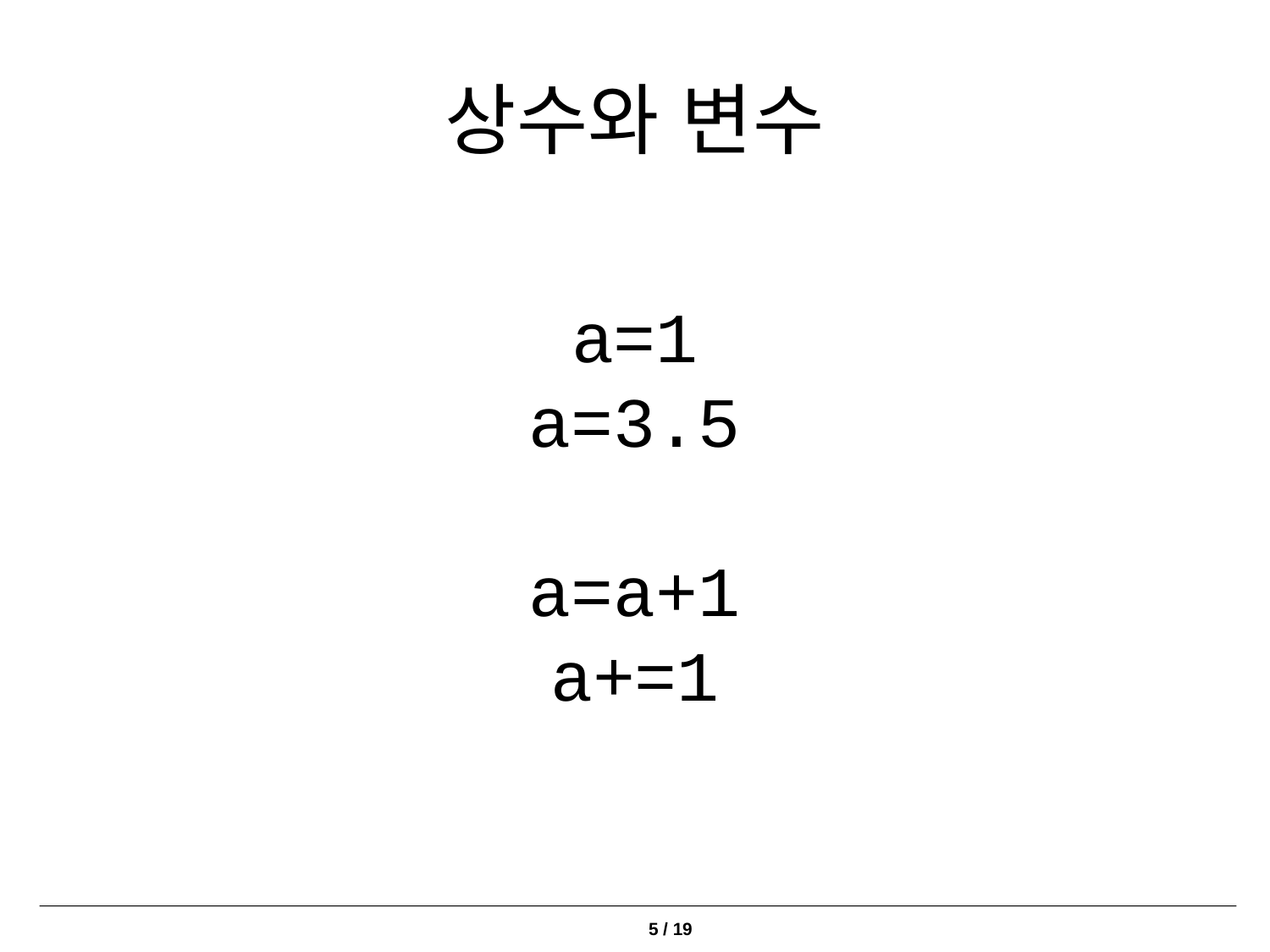

# 상수와 변수
a=1
a=3.5

a=a+1
a+=1